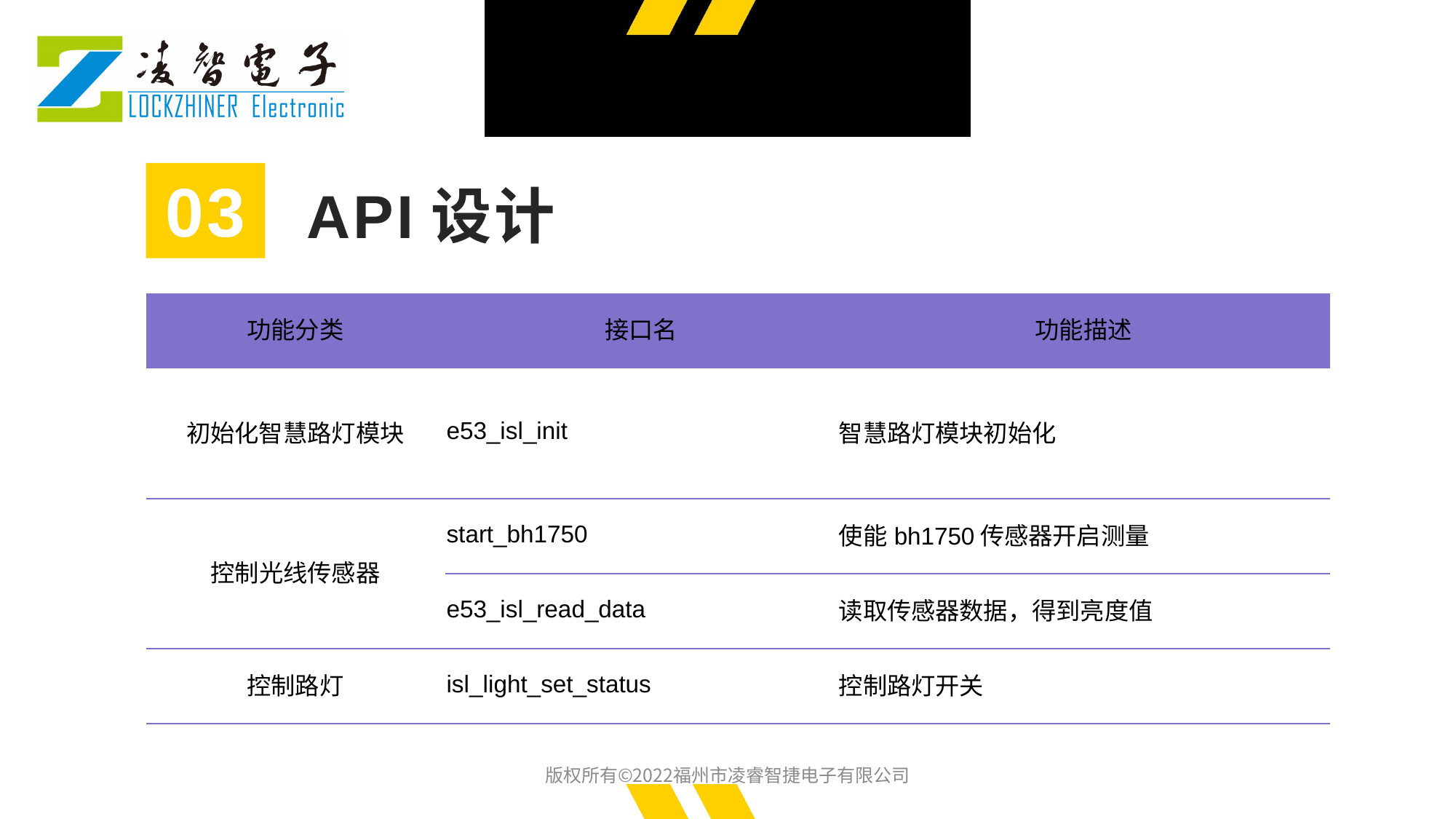

03
API设计
| 功能分类 | 接口名 | 功能描述 |
| --- | --- | --- |
| 初始化智慧路灯模块 | e53\_isl\_init | 智慧路灯模块初始化 |
| 控制光线传感器 | start\_bh1750 | 使能bh1750传感器开启测量 |
|  | e53\_isl\_read\_data | 读取传感器数据，得到亮度值 |
| 控制路灯 | isl\_light\_set\_status | 控制路灯开关 |
版权所有©2022福州市凌睿智捷电子有限公司
8